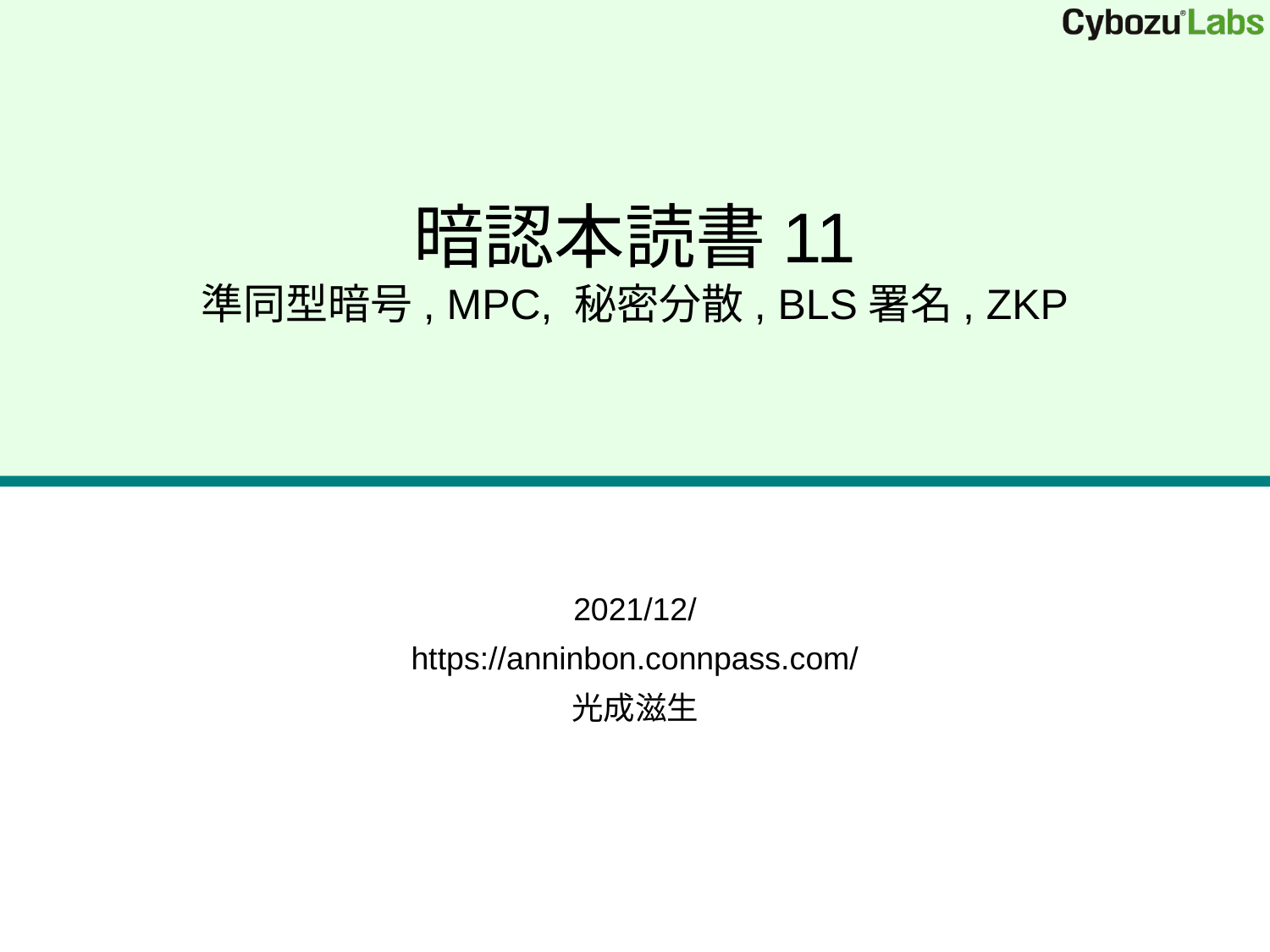

# 暗認本読書11 準同型暗号, MPC, 秘密分散, BLS署名, ZKP
2021/12/
https://anninbon.connpass.com/
光成滋生